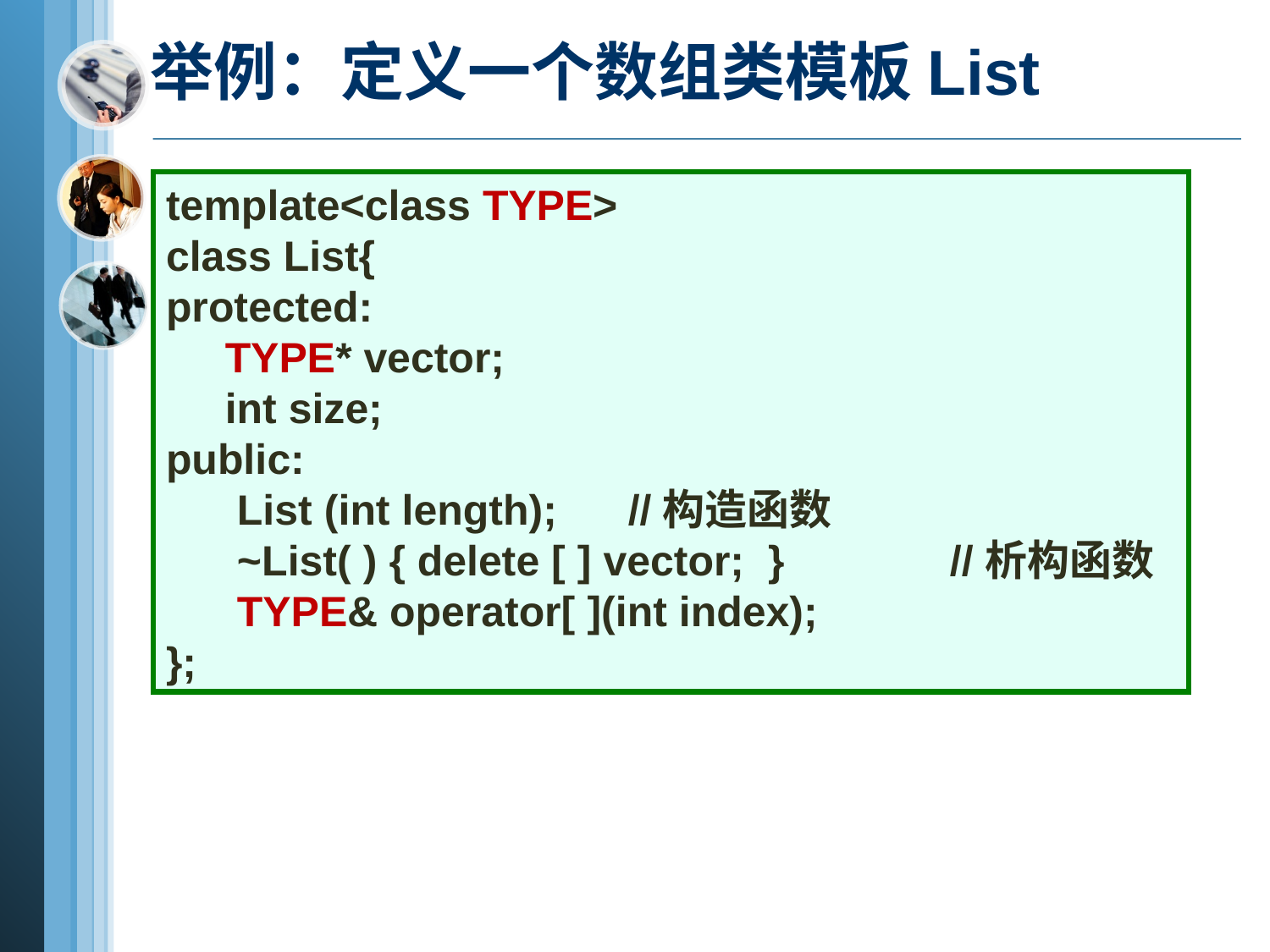

# 举例：定义一个数组类模板List
template<class TYPE>
class List{
protected:
     TYPE* vector;
     int size;
public:
      List (int length);      //构造函数
      ~List( ) { delete [ ] vector;  }              //析构函数
      TYPE& operator[ ](int index);
};